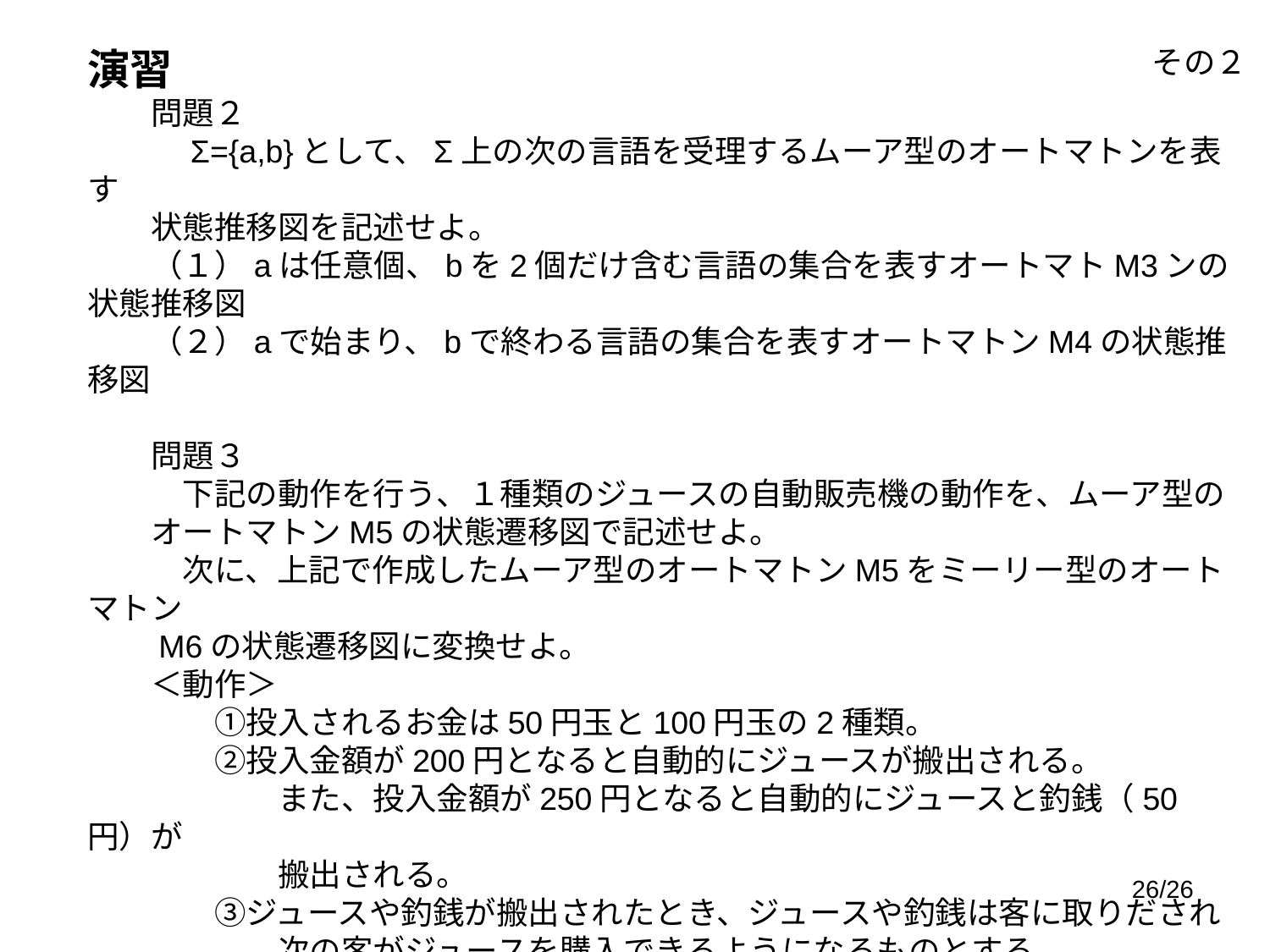

その２
演習
　　問題２
　　　Σ={a,b}として、Σ上の次の言語を受理するムーア型のオートマトンを表す
　　状態推移図を記述せよ。
　　（１）aは任意個、bを2個だけ含む言語の集合を表すオートマトM3ンの状態推移図
　　（２）aで始まり、bで終わる言語の集合を表すオートマトンM4の状態推移図

　　問題３
　　　下記の動作を行う、１種類のジュースの自動販売機の動作を、ムーア型の
　　オートマトンM5の状態遷移図で記述せよ。
　　　次に、上記で作成したムーア型のオートマトンM5をミーリー型のオートマトン
　　M6の状態遷移図に変換せよ。
　　＜動作＞
　　　　①投入されるお金は50円玉と100円玉の2種類。
　　　　②投入金額が200円となると自動的にジュースが搬出される。
　　　　　　また、投入金額が250円となると自動的にジュースと釣銭（50円）が
　　　　　　搬出される。
　　　　③ジュースや釣銭が搬出されたとき、ジュースや釣銭は客に取りだされ
　　　　　　次の客がジュースを購入できるようになるものとする。
26/26